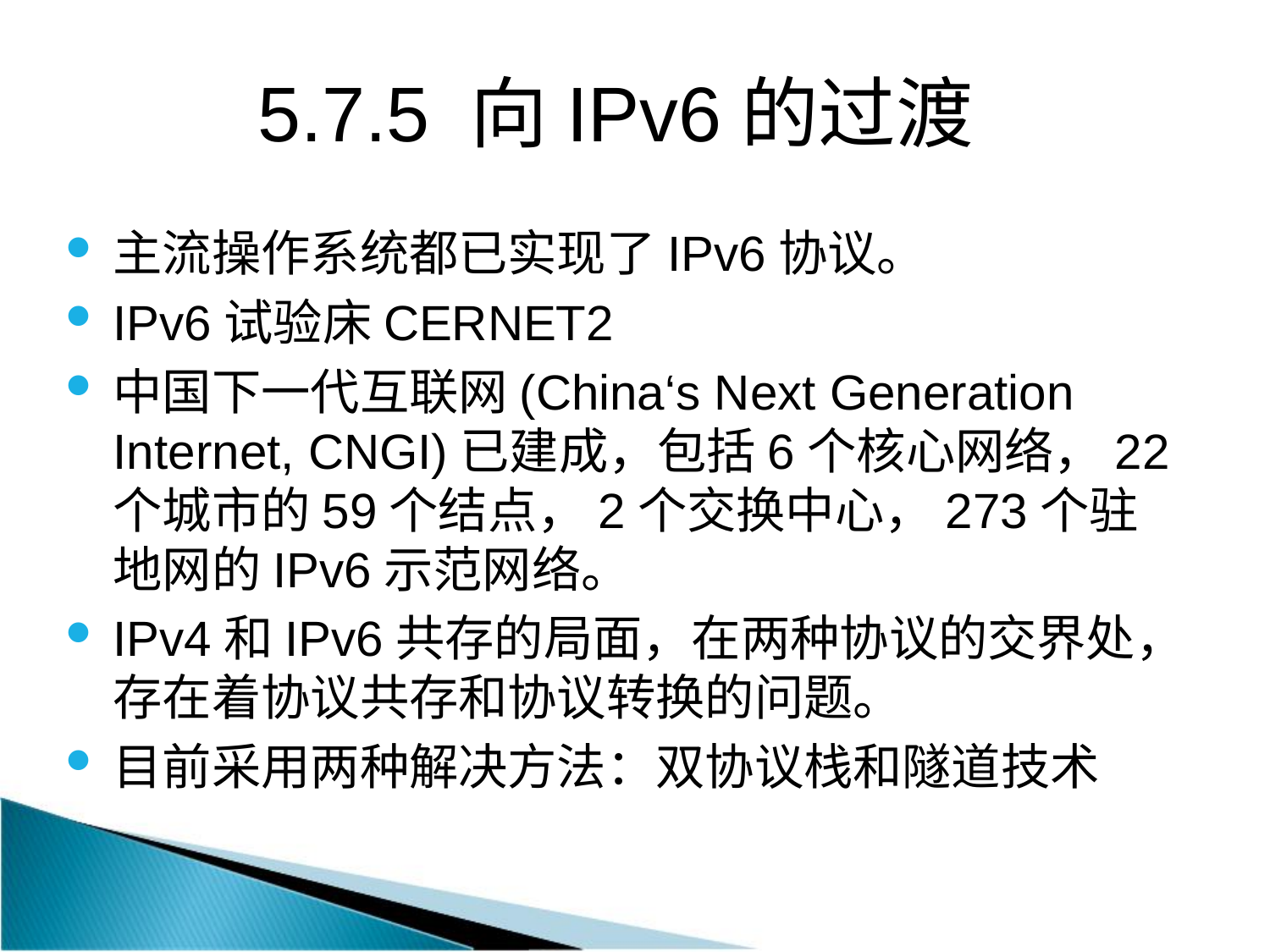

# 5.7.5 向IPv6的过渡
主流操作系统都已实现了IPv6协议。
IPv6试验床CERNET2
中国下一代互联网(China‘s Next Generation Internet, CNGI)已建成，包括6个核心网络，22个城市的59个结点，2个交换中心，273个驻地网的IPv6示范网络。
IPv4和IPv6共存的局面，在两种协议的交界处，存在着协议共存和协议转换的问题。
目前采用两种解决方法：双协议栈和隧道技术